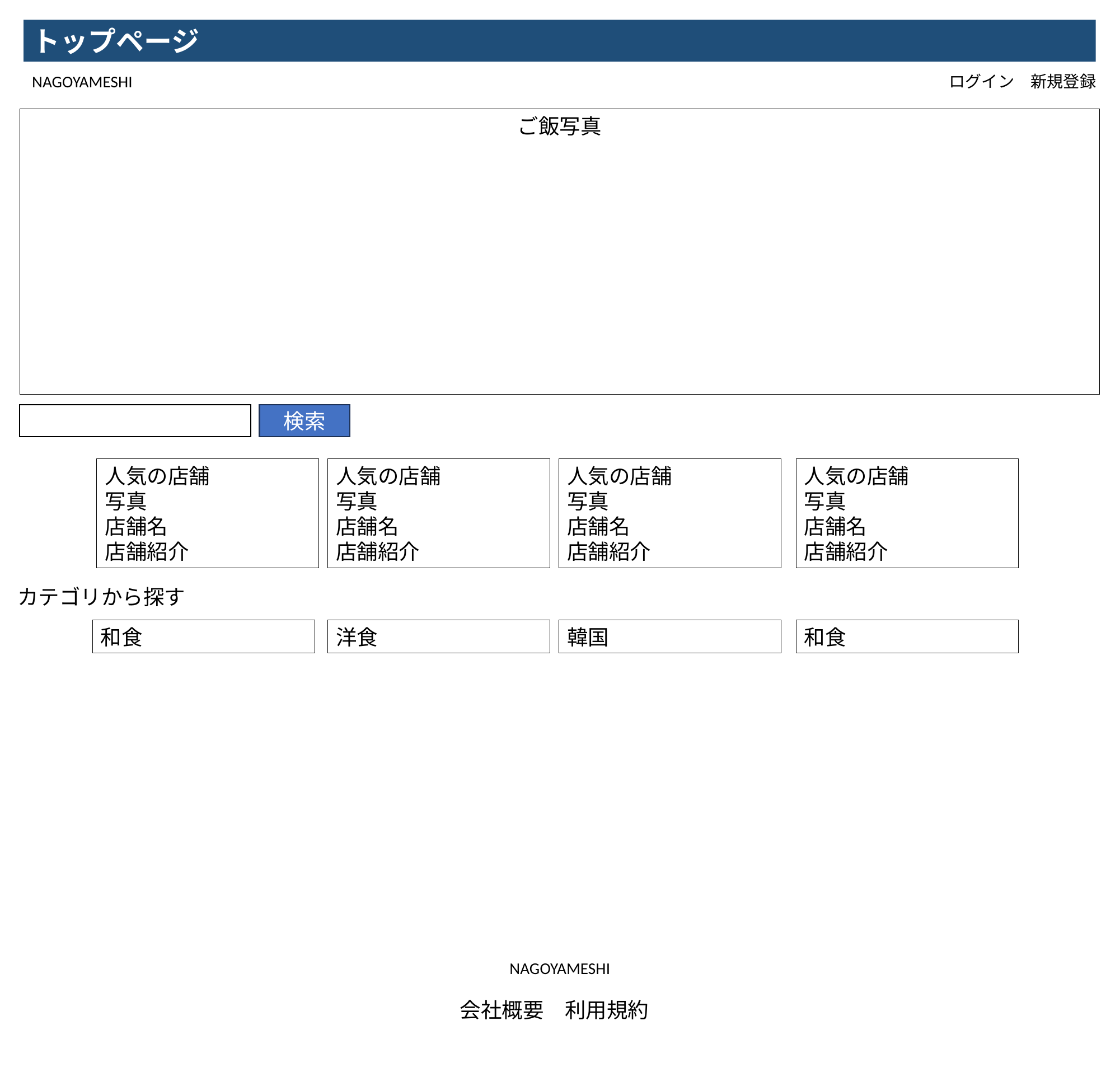

トップページ
NAGOYAMESHI
ログイン　新規登録
ご飯写真

検索
人気の店舗
写真
店舗名
店舗紹介
人気の店舗
写真
店舗名
店舗紹介
人気の店舗
写真
店舗名
店舗紹介
人気の店舗
写真
店舗名
店舗紹介
カテゴリから探す
和食
洋食
韓国
和食
# NAGOYAMESHI
会社概要　利用規約